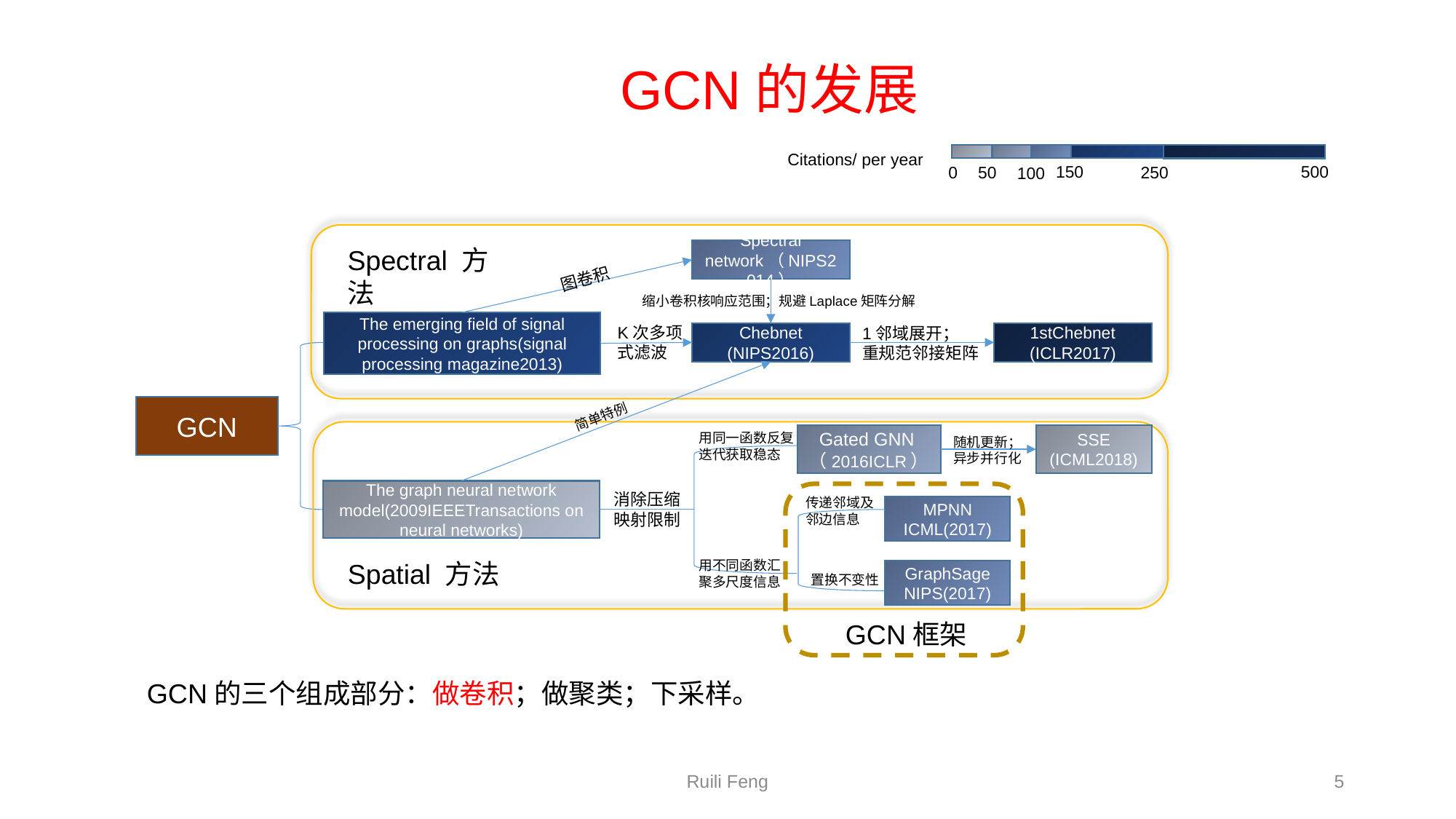

GCN的发展
Citations/ per year

500
150
250
0
50
100

Spectral 方法
Spectral network（NIPS2014）
图卷积
缩小卷积核响应范围；规避Laplace矩阵分解
The emerging field of signal processing on graphs(signal processing magazine2013)
K次多项式滤波
1邻域展开；
重规范邻接矩阵
Chebnet
(NIPS2016)
1stChebnet
(ICLR2017)

GCN
简单特例

用同一函数反复迭代获取稳态
Gated GNN（2016ICLR）
SSE
(ICML2018)
随机更新；
异步并行化

The graph neural network model(2009IEEETransactions on neural networks)
消除压缩映射限制

传递邻域及邻边信息
MPNN
ICML(2017)

Spatial 方法
用不同函数汇聚多尺度信息
GraphSage
NIPS(2017)
置换不变性
GCN框架
GCN的三个组成部分：做卷积；做聚类；下采样。
Ruili Feng
5